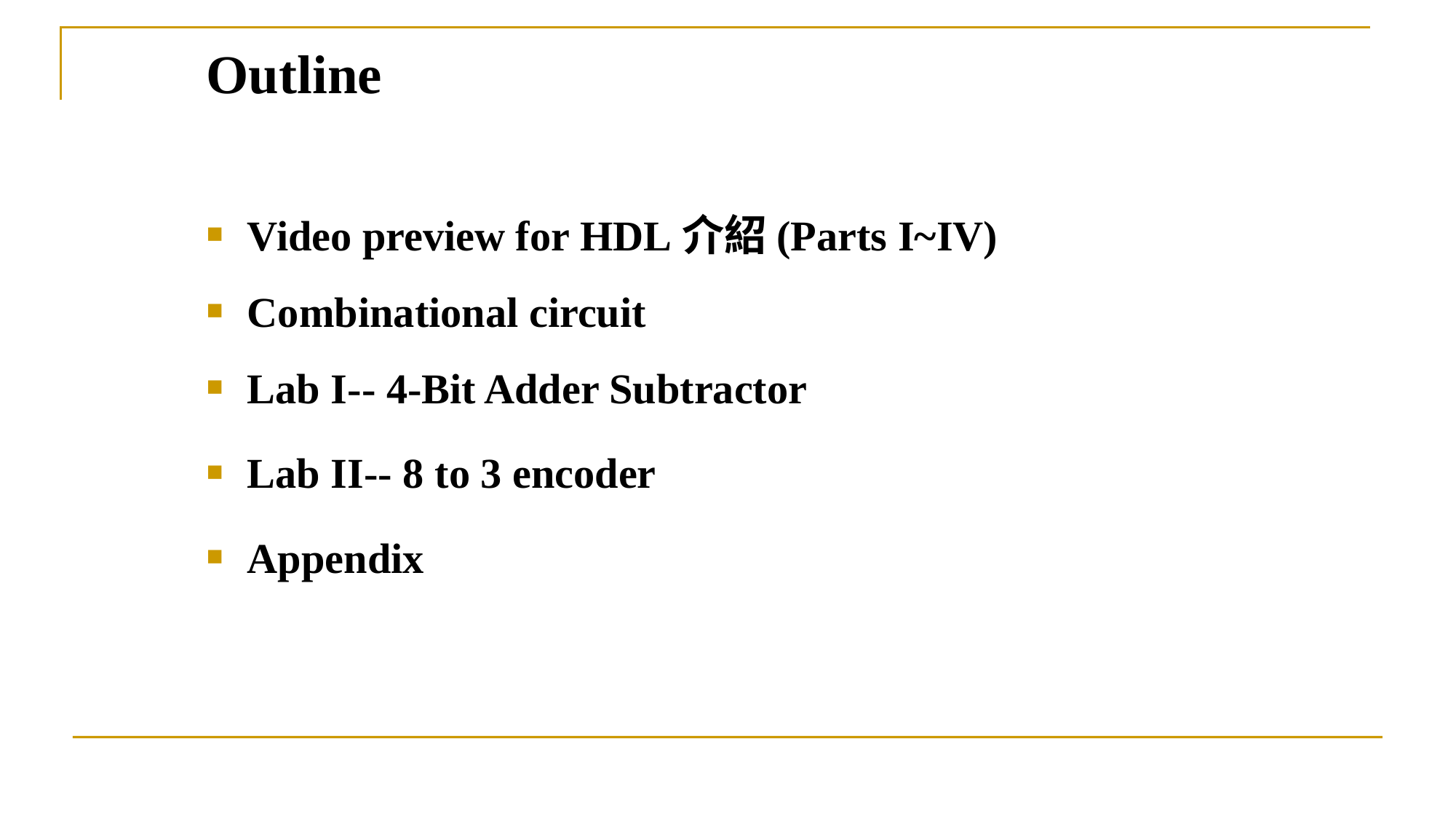

# Outline
Video preview for HDL介紹(Parts I~IV)
Combinational circuit
Lab I-- 4-Bit Adder Subtractor
Lab II-- 8 to 3 encoder
Appendix